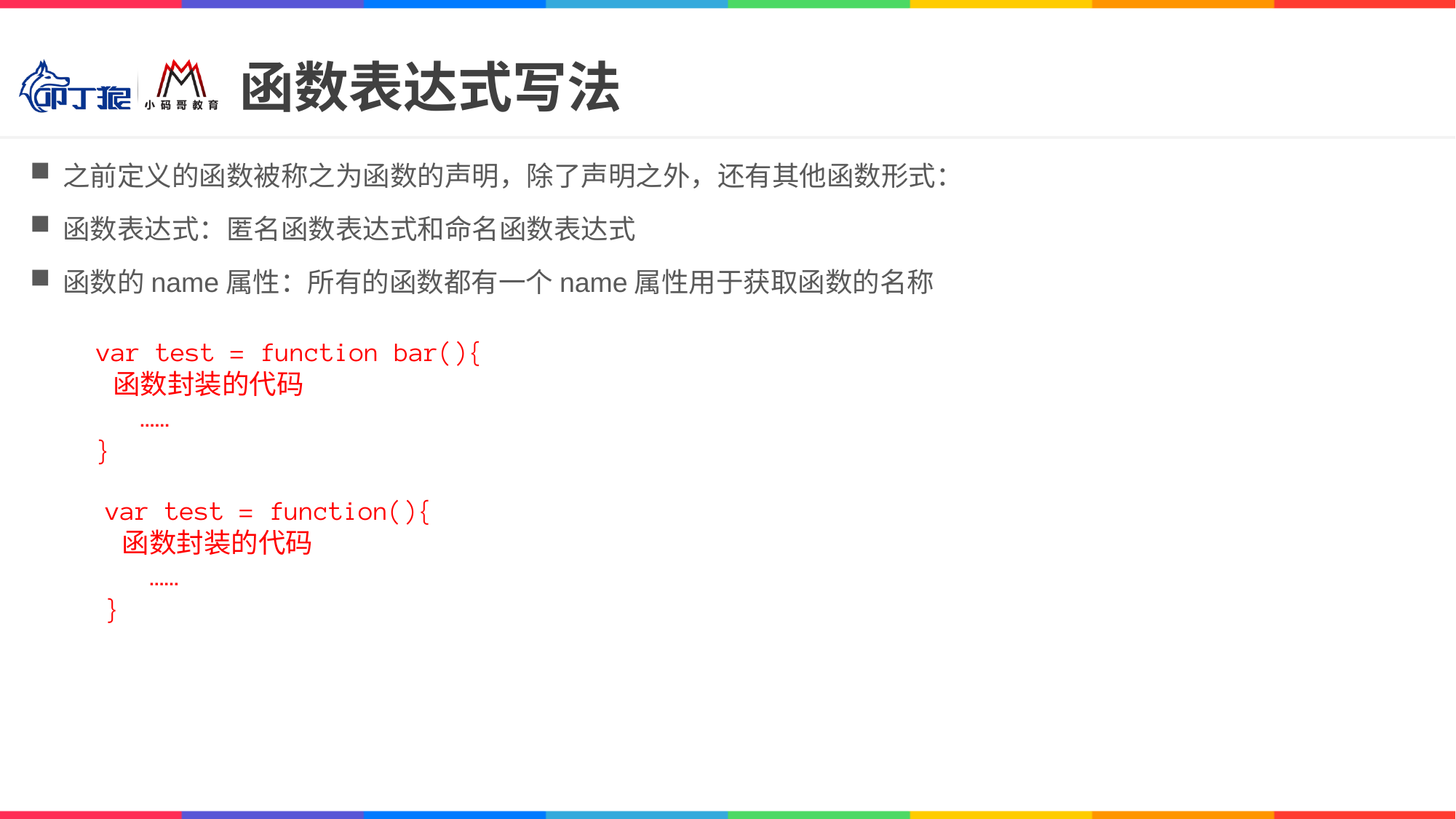

# 函数表达式写法
之前定义的函数被称之为函数的声明，除了声明之外，还有其他函数形式：
函数表达式：匿名函数表达式和命名函数表达式
函数的name属性：所有的函数都有一个name属性用于获取函数的名称

 var test = function bar(){
    函数封装的代码
    ……
 }
 var test = function(){
    函数封装的代码
    ……
 }